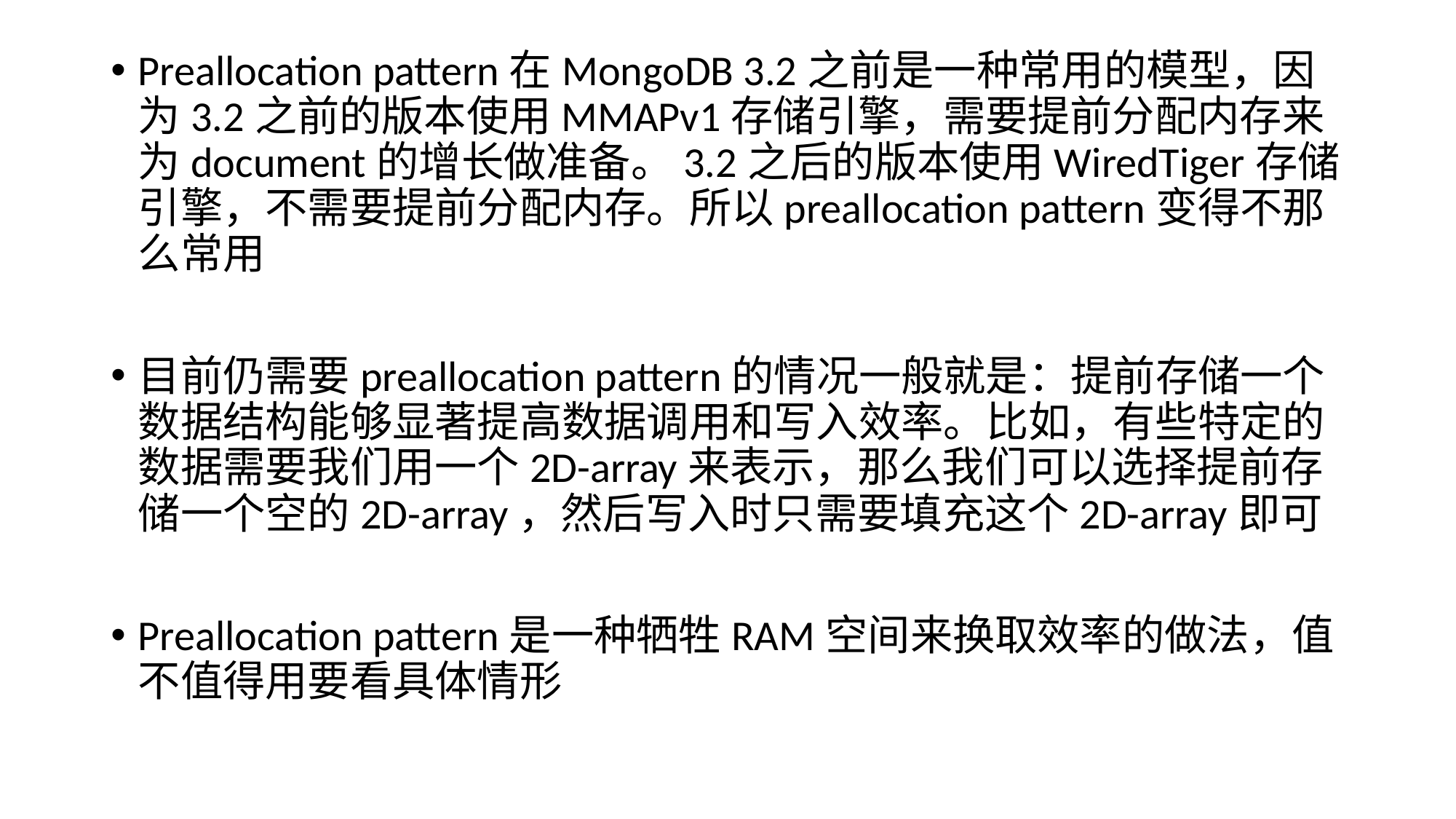

Preallocation pattern在MongoDB 3.2之前是一种常用的模型，因为3.2之前的版本使用MMAPv1存储引擎，需要提前分配内存来为document的增长做准备。3.2之后的版本使用WiredTiger存储引擎，不需要提前分配内存。所以preallocation pattern变得不那么常用

目前仍需要preallocation pattern的情况一般就是：提前存储一个数据结构能够显著提高数据调用和写入效率。比如，有些特定的数据需要我们用一个2D-array来表示，那么我们可以选择提前存储一个空的2D-array，然后写入时只需要填充这个2D-array即可

Preallocation pattern是一种牺牲RAM空间来换取效率的做法，值不值得用要看具体情形